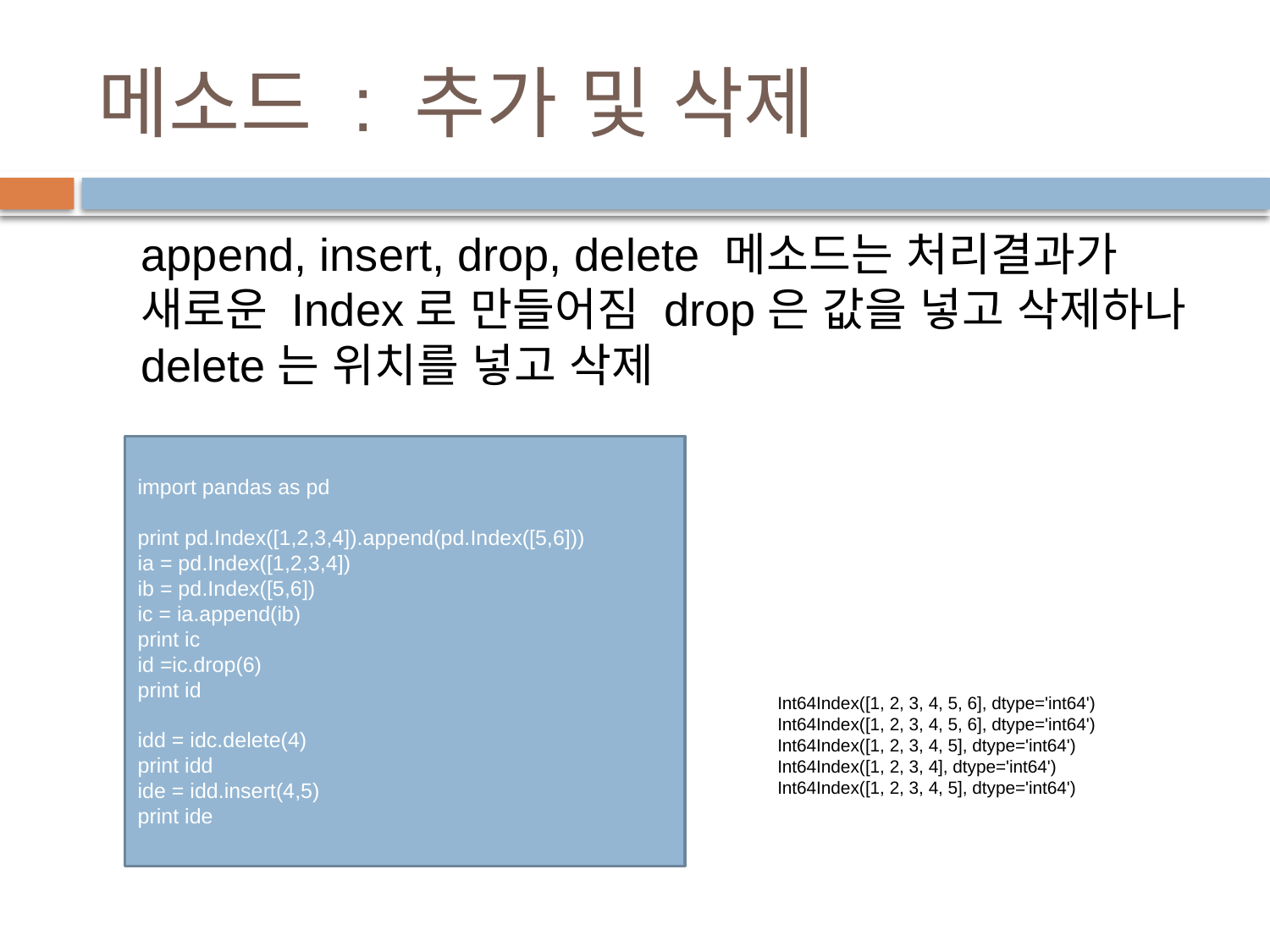

# 메소드 : 추가 및 삭제
append, insert, drop, delete 메소드는 처리결과가 새로운 Index로 만들어짐 drop은 값을 넣고 삭제하나 delete는 위치를 넣고 삭제
import pandas as pd

print pd.Index([1,2,3,4]).append(pd.Index([5,6]))
ia = pd.Index([1,2,3,4])
ib = pd.Index([5,6])
ic = ia.append(ib)
print ic
id =ic.drop(6)
print id

idd = idc.delete(4)
print idd
ide = idd.insert(4,5)
print ide
Int64Index([1, 2, 3, 4, 5, 6], dtype='int64')
Int64Index([1, 2, 3, 4, 5, 6], dtype='int64')
Int64Index([1, 2, 3, 4, 5], dtype='int64')
Int64Index([1, 2, 3, 4], dtype='int64')
Int64Index([1, 2, 3, 4, 5], dtype='int64')